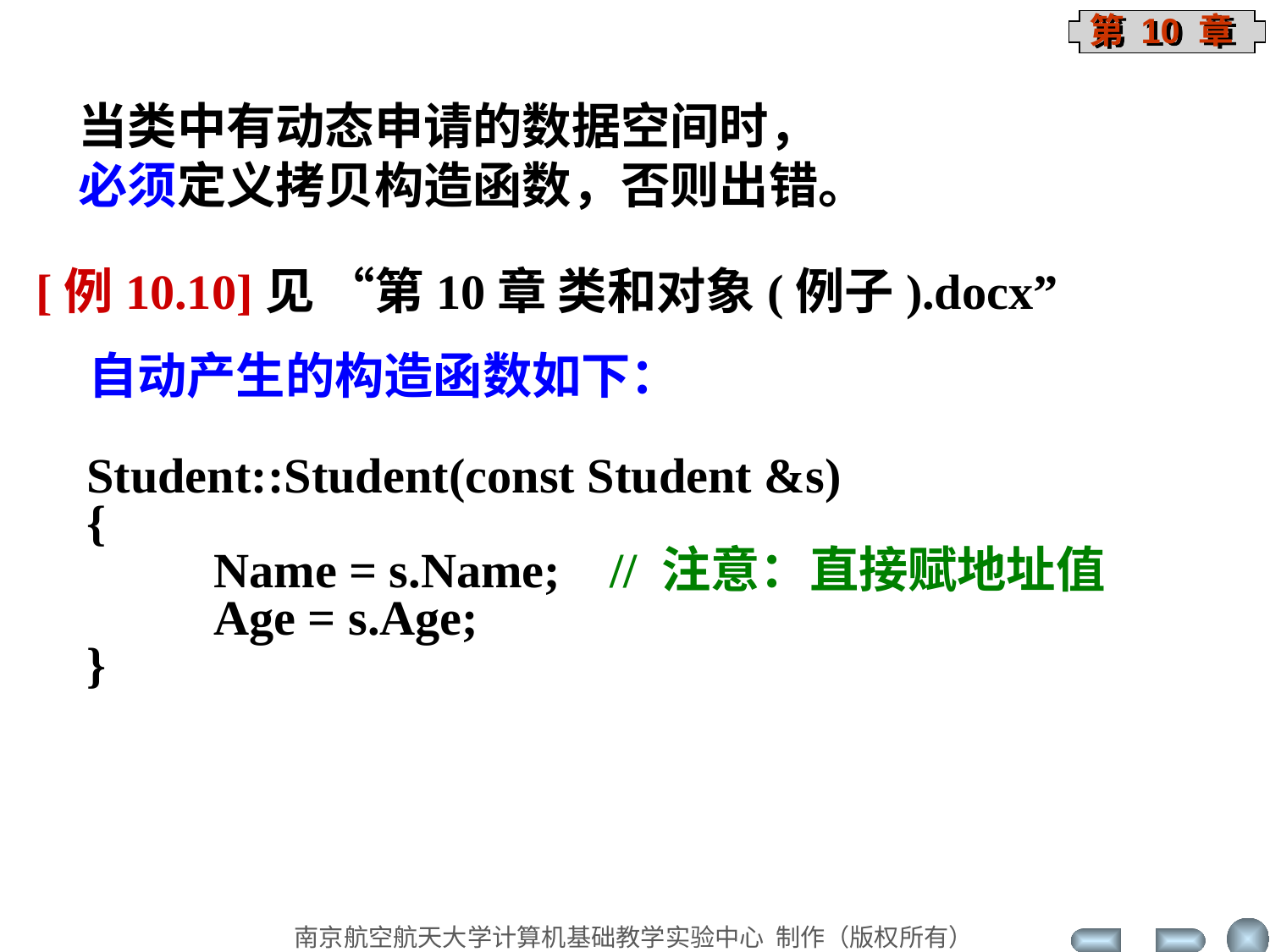

当类中有动态申请的数据空间时，
必须定义拷贝构造函数，否则出错。
[例10.10]见 “第10章 类和对象(例子).docx”
自动产生的构造函数如下：
Student::Student(const Student &s)
{
	Name = s.Name;    // 注意：直接赋地址值
	Age = s.Age;
}